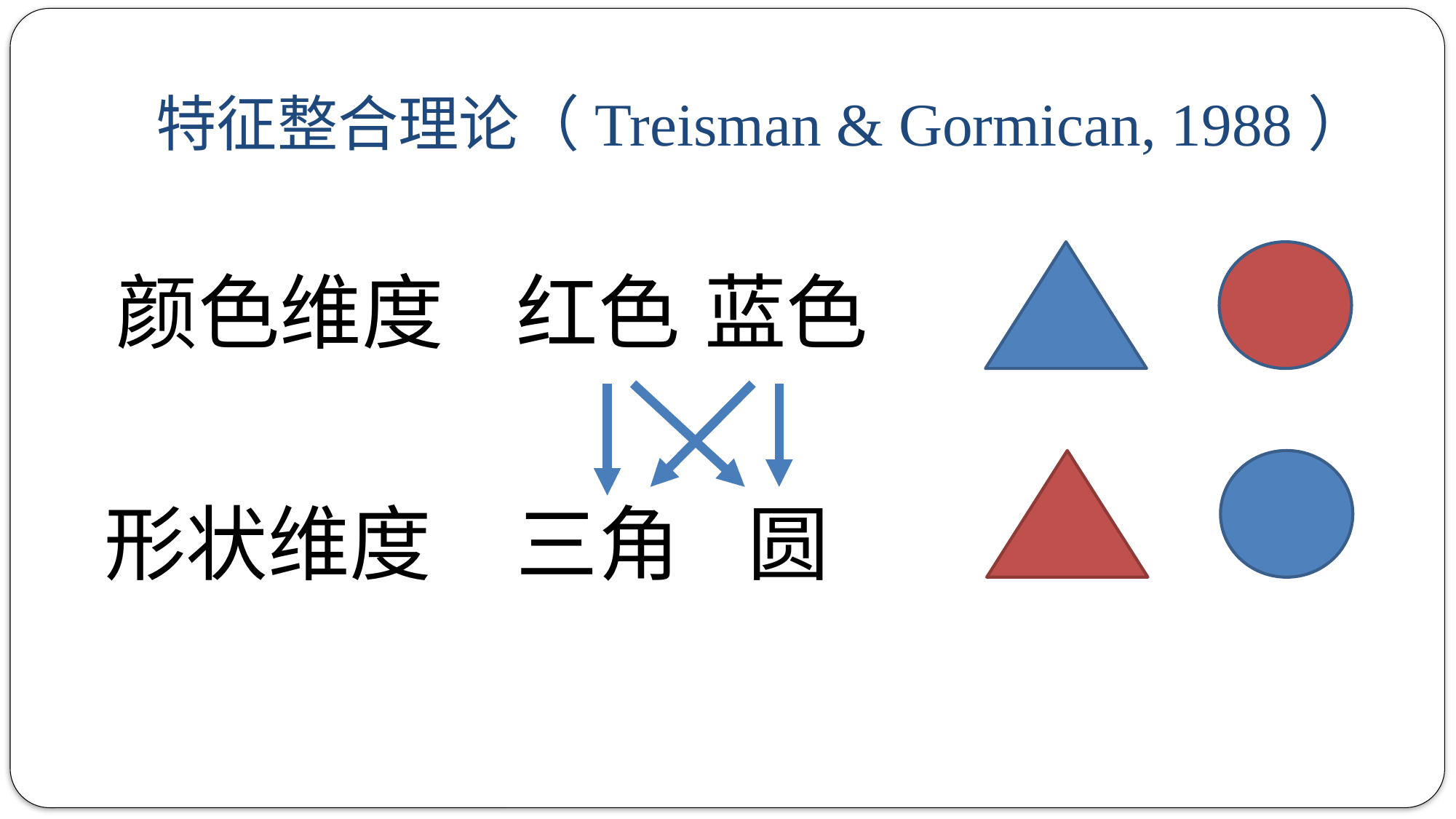

# 特征整合理论（Treisman & Gormican, 1988）

颜色维度
红色
蓝色
形状维度
三角
圆